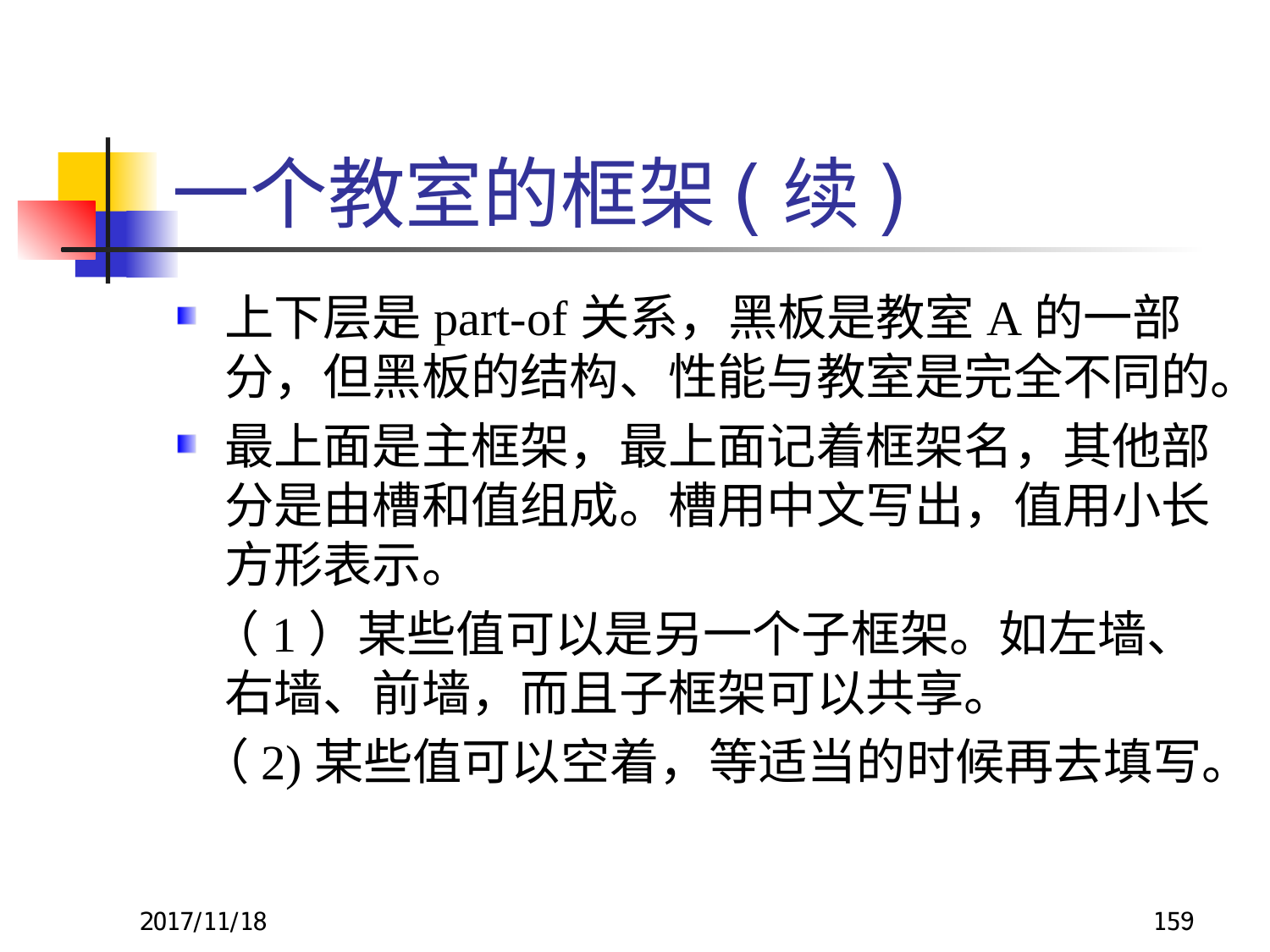

# 一个教室的框架(续)
上下层是part-of关系，黑板是教室A的一部分，但黑板的结构、性能与教室是完全不同的。
最上面是主框架，最上面记着框架名，其他部分是由槽和值组成。槽用中文写出，值用小长方形表示。
  （1）某些值可以是另一个子框架。如左墙、右墙、前墙，而且子框架可以共享。
 （2)某些值可以空着，等适当的时候再去填写。

2017/11/18
159